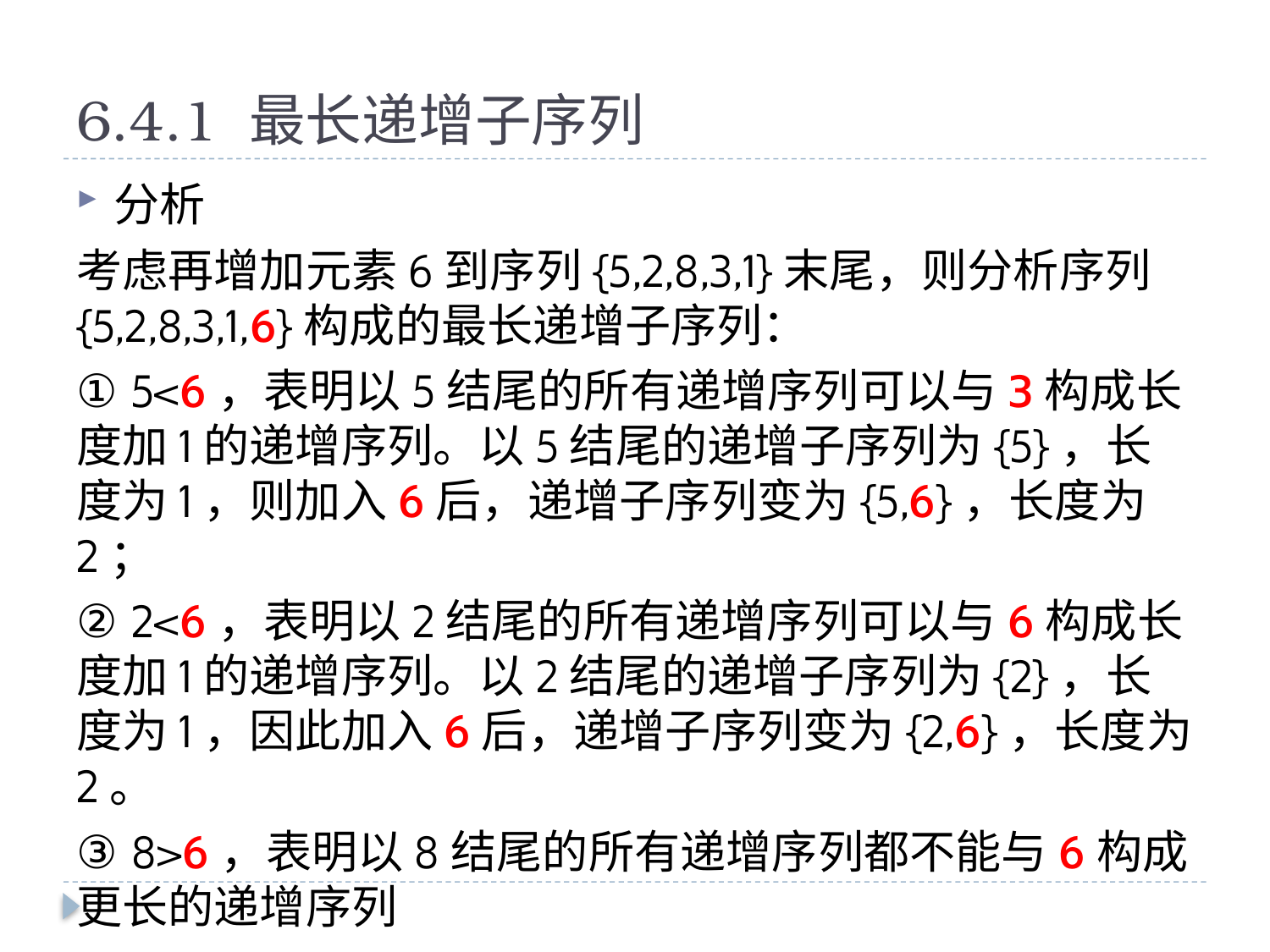

# 6.4.1 最长递增子序列
分析
考虑再增加元素6到序列{5,2,8,3,1}末尾，则分析序列{5,2,8,3,1,6}构成的最长递增子序列：
① 5<6，表明以5结尾的所有递增序列可以与3构成长度加1的递增序列。以5结尾的递增子序列为{5}，长度为1，则加入6后，递增子序列变为{5,6}，长度为2；
② 2<6，表明以2结尾的所有递增序列可以与6构成长度加1的递增序列。以2结尾的递增子序列为{2}，长度为1，因此加入6后，递增子序列变为{2,6}，长度为2。
③ 8>6，表明以8结尾的所有递增序列都不能与6构成更长的递增序列